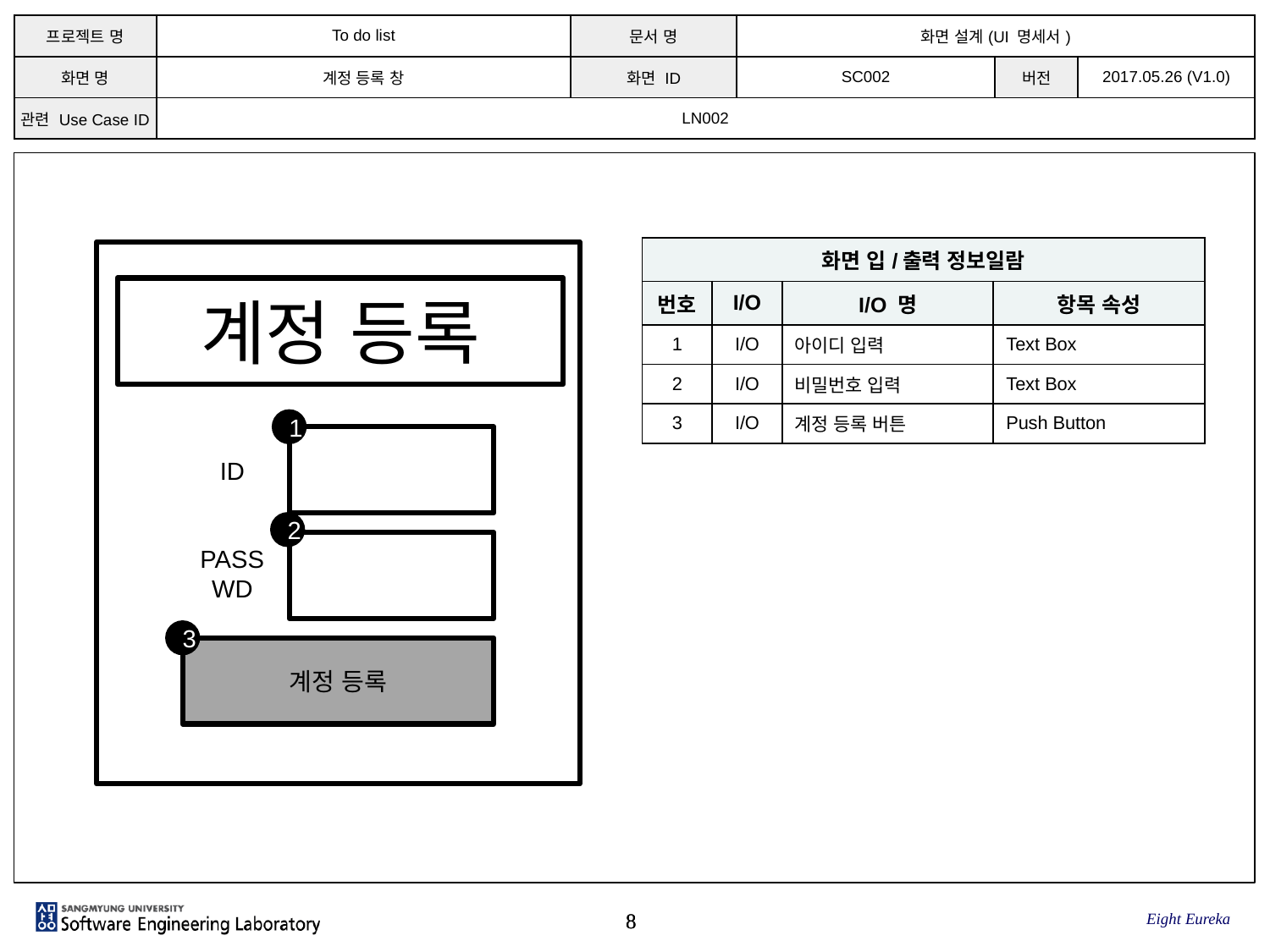

| 프로젝트 명 | To do list | 문서 명 | 화면 설계(UI 명세서) |  |  |
| --- | --- | --- | --- | --- | --- |
| 화면 명 | 계정 등록 창 | 화면 ID | SC002 | 버전 | 2017.05.26 (V1.0) |
| 관련 Use Case ID | LN002 |  |  |  |  |
| 화면 입/출력 정보일람 |  |  |  |
| --- | --- | --- | --- |
| 번호 | I/O | I/O 명 | 항목 속성 |
| 1 | I/O | 아이디 입력 | Text Box |
| 2 | I/O | 비밀번호 입력 | Text Box |
| 3 | I/O | 계정 등록 버튼 | Push Button |

계정 등록
ID

PASSWD

계정 등록
1
2
3
Eight Eureka